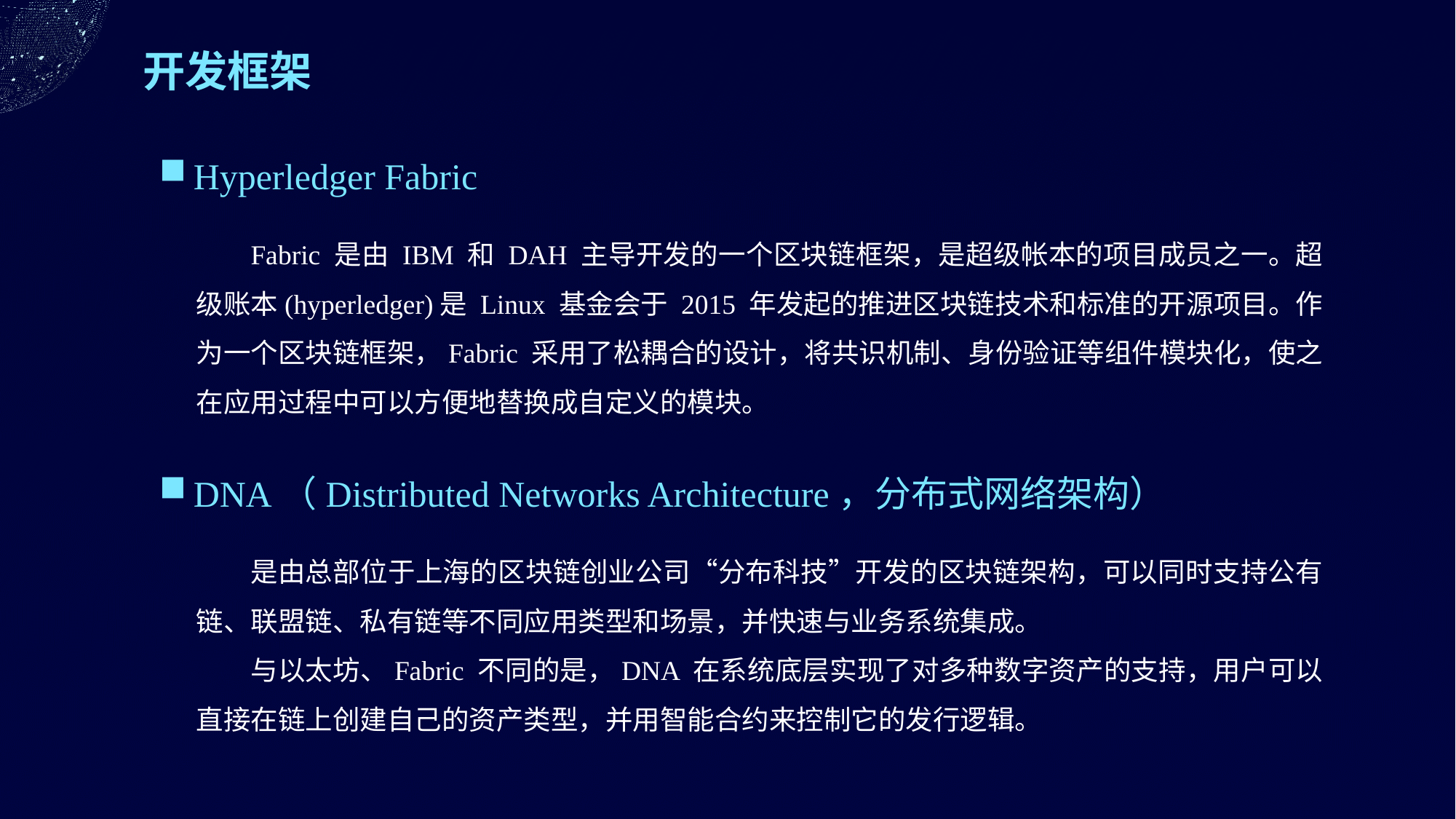

开发框架
Hyperledger Fabric
Fabric 是由 IBM 和 DAH 主导开发的一个区块链框架，是超级帐本的项目成员之一。超级账本(hyperledger)是 Linux 基金会于 2015 年发起的推进区块链技术和标准的开源项目。作为一个区块链框架，Fabric 采用了松耦合的设计，将共识机制、身份验证等组件模块化，使之在应用过程中可以方便地替换成自定义的模块。
DNA（Distributed Networks Architecture，分布式网络架构）
是由总部位于上海的区块链创业公司“分布科技”开发的区块链架构，可以同时支持公有链、联盟链、私有链等不同应用类型和场景，并快速与业务系统集成。
与以太坊、Fabric 不同的是，DNA 在系统底层实现了对多种数字资产的支持，用户可以直接在链上创建自己的资产类型，并用智能合约来控制它的发行逻辑。